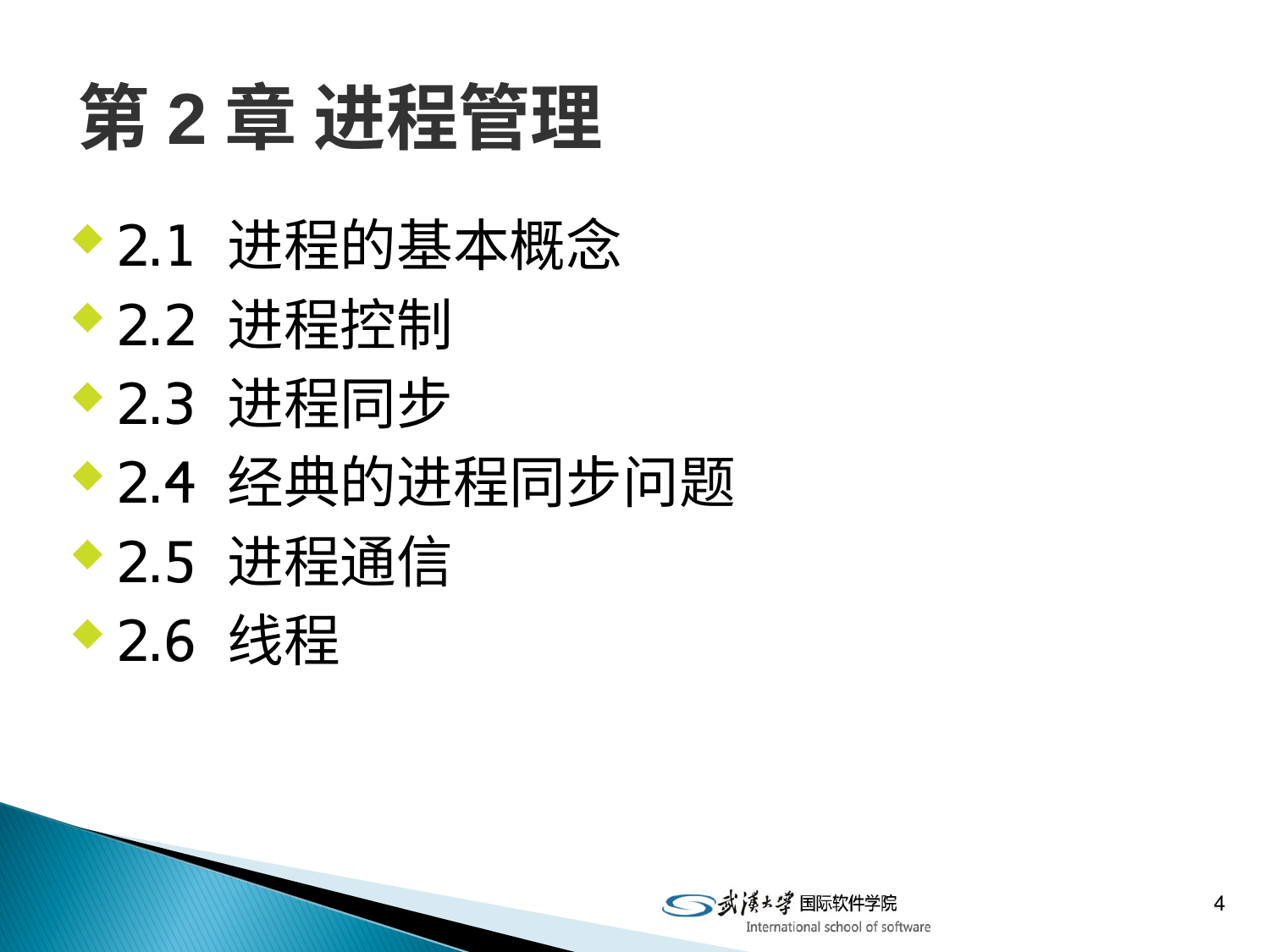

# 第2章 进程管理
2.1 进程的基本概念
2.2 进程控制
2.3 进程同步
2.4 经典的进程同步问题
2.5 进程通信
2.6 线程